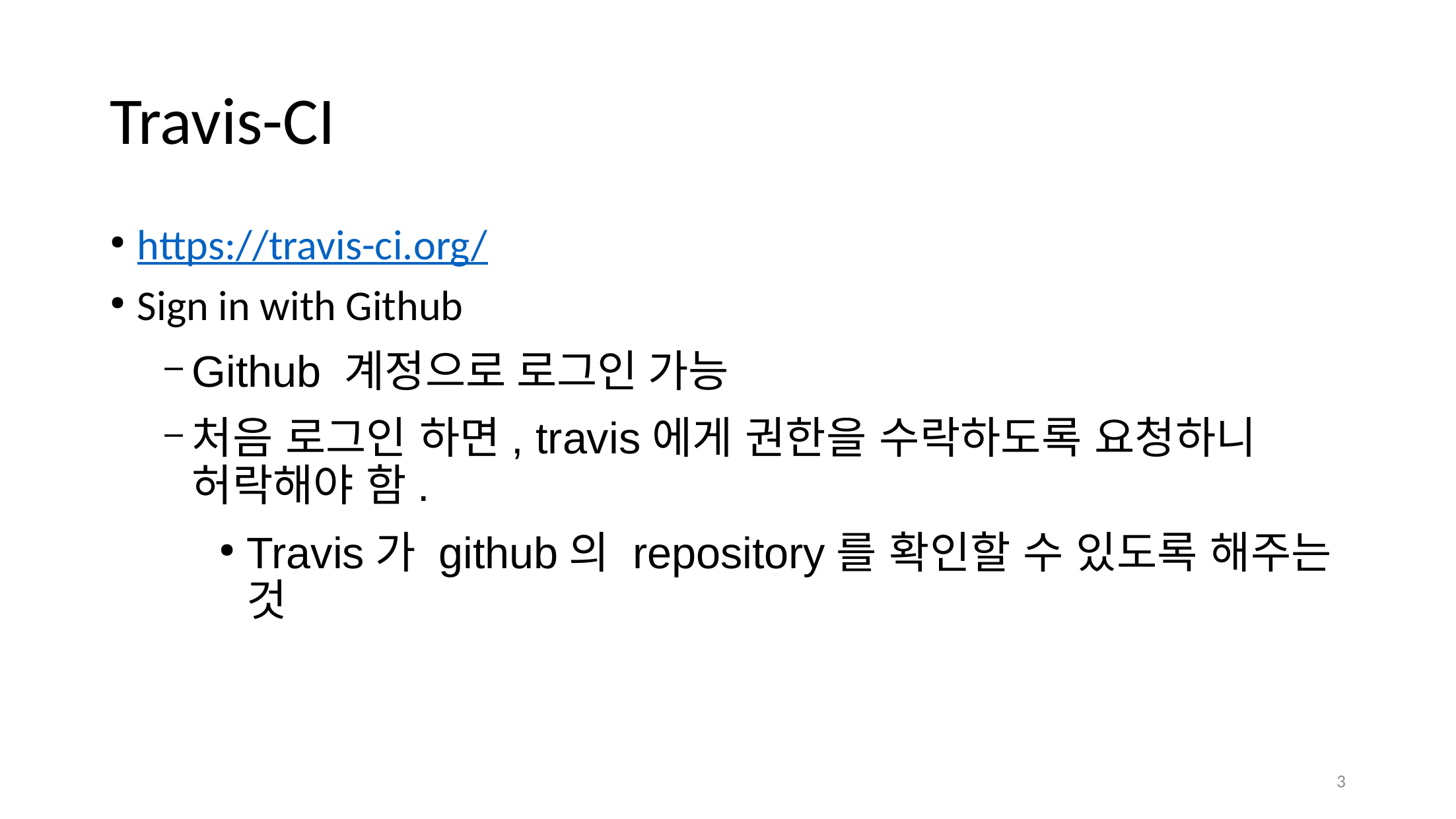

# Travis-CI
https://travis-ci.org/
Sign in with Github
Github 계정으로 로그인 가능
처음 로그인 하면, travis에게 권한을 수락하도록 요청하니 허락해야 함.
Travis가 github의 repository를 확인할 수 있도록 해주는 것
3